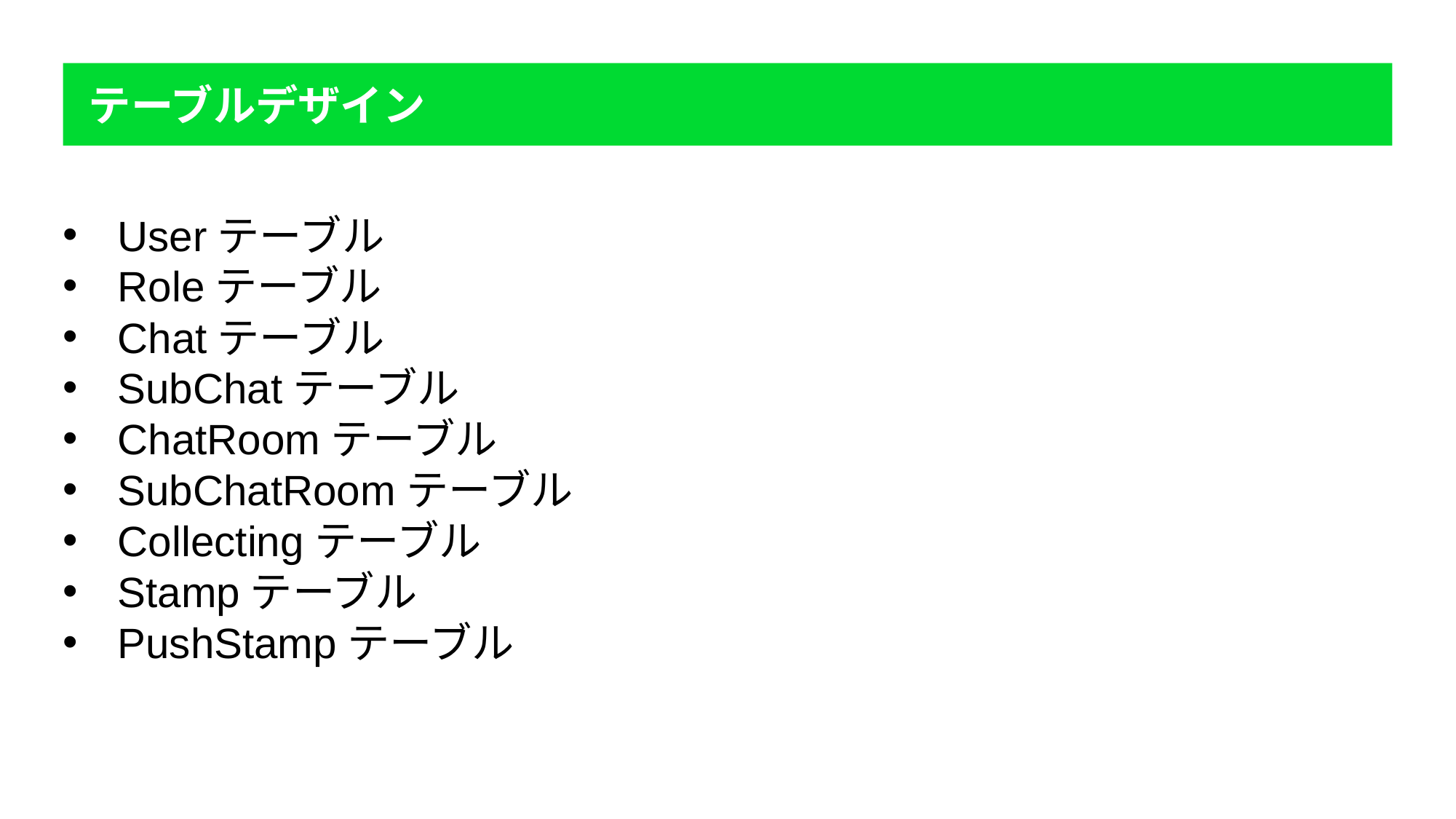

テーブルデザイン
Userテーブル
Roleテーブル
Chatテーブル
SubChatテーブル
ChatRoomテーブル
SubChatRoomテーブル
Collectingテーブル
Stampテーブル
PushStampテーブル